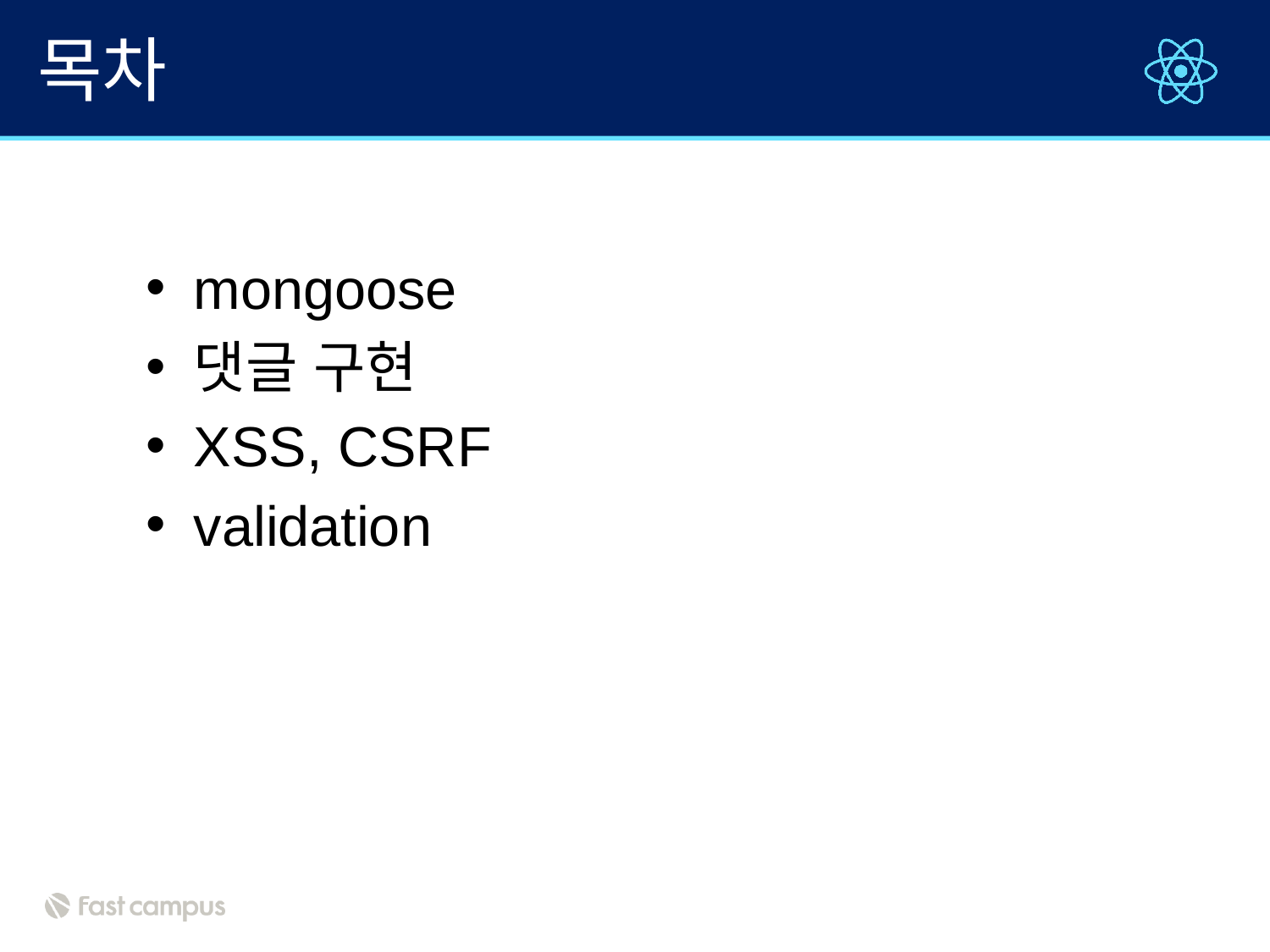

# 목차
mongoose
댓글 구현
XSS, CSRF
validation